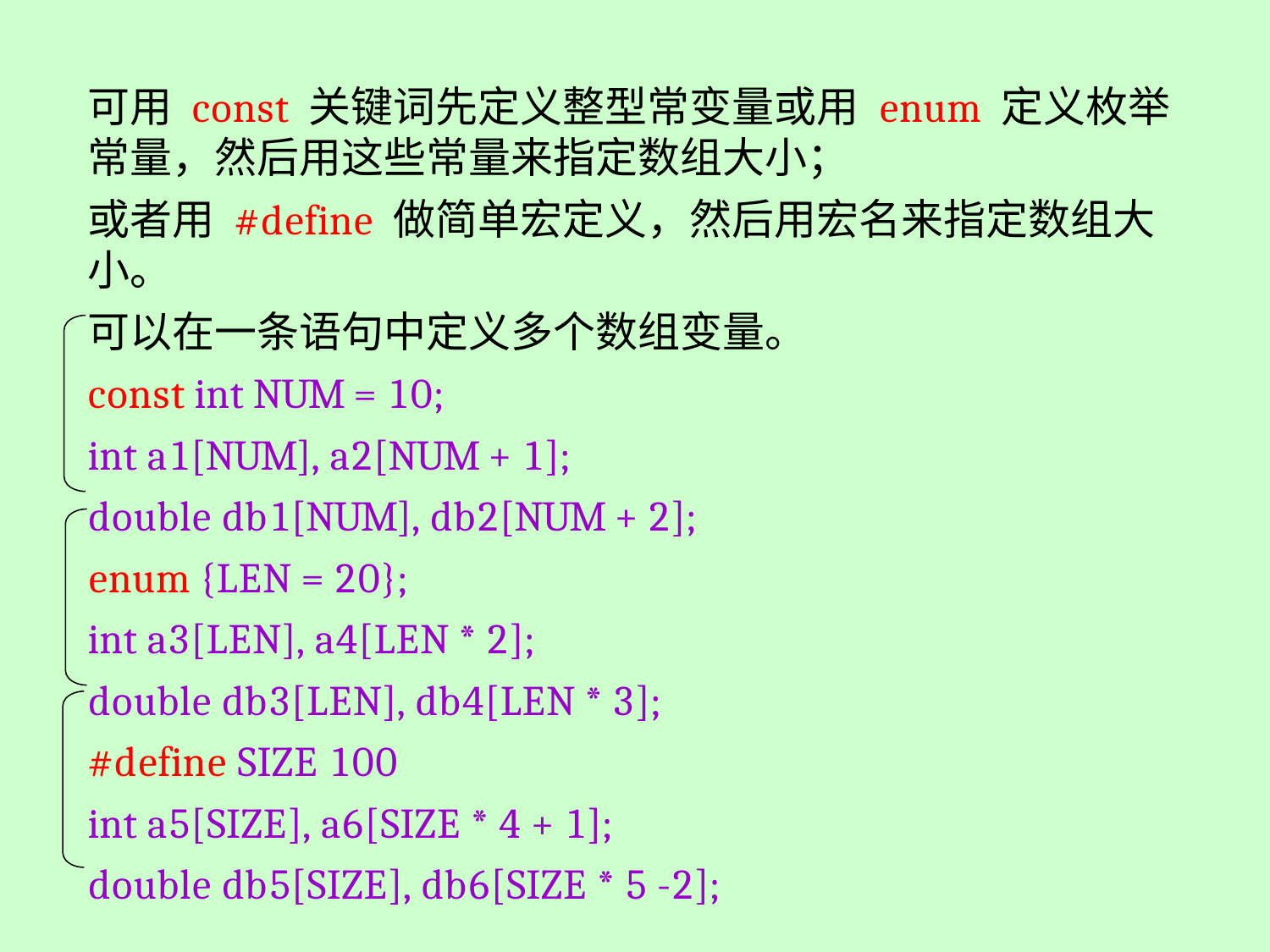

可用 const 关键词先定义整型常变量或用 enum 定义枚举常量，然后用这些常量来指定数组大小；
或者用 #define 做简单宏定义，然后用宏名来指定数组大小。
可以在一条语句中定义多个数组变量。
const int NUM = 10;
int a1[NUM], a2[NUM + 1];
double db1[NUM], db2[NUM + 2];
enum {LEN = 20};
int a3[LEN], a4[LEN * 2];
double db3[LEN], db4[LEN * 3];
#define SIZE 100
int a5[SIZE], a6[SIZE * 4 + 1];
double db5[SIZE], db6[SIZE * 5 -2];

7